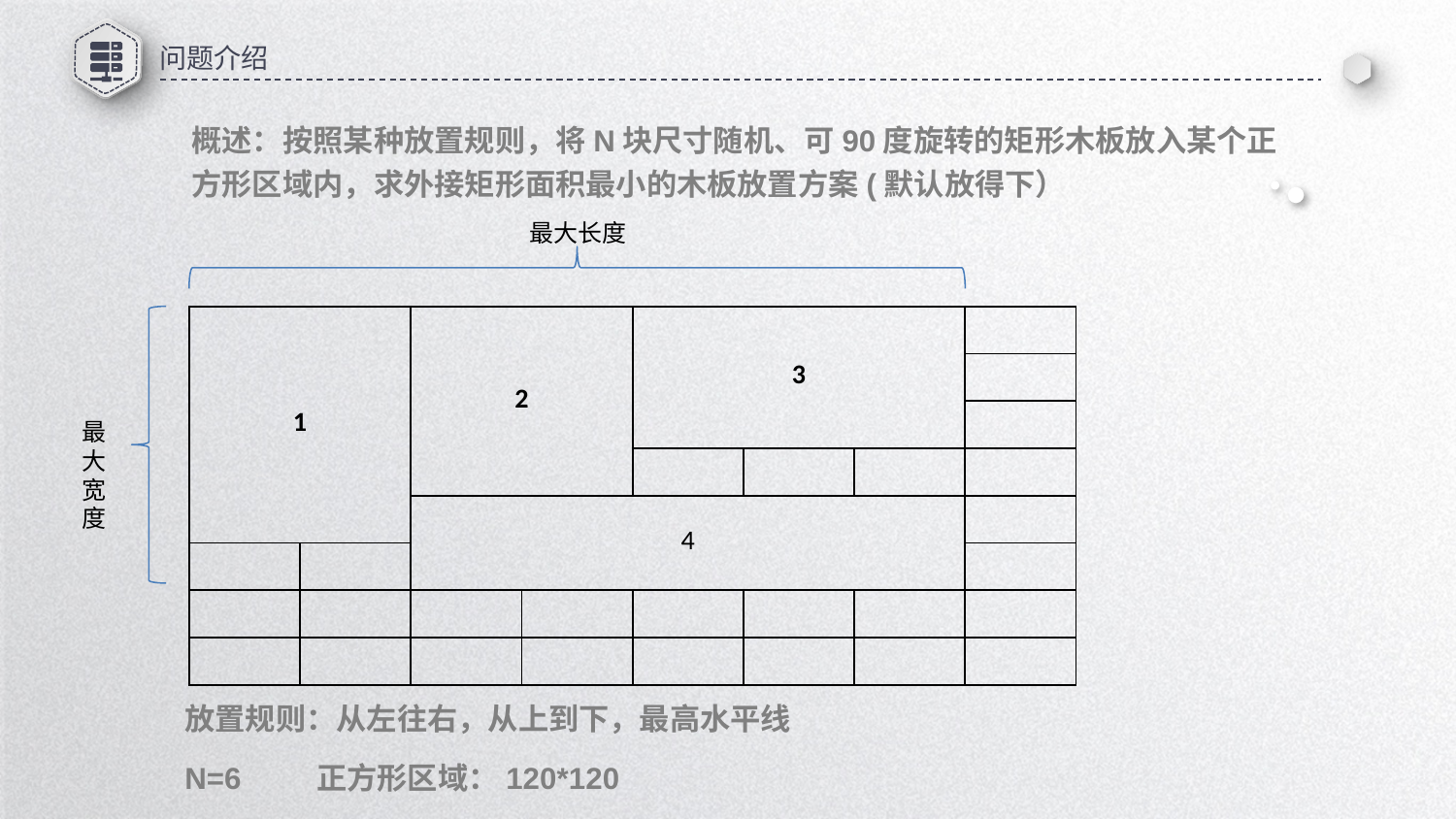

问题介绍

概述：按照某种放置规则，将N块尺寸随机、可90度旋转的矩形木板放入某个正方形区域内，求外接矩形面积最小的木板放置方案(默认放得下）

最大长度

| 1 |  | 2 |  | 3 |  |  |  |
| --- | --- | --- | --- | --- | --- | --- | --- |
|  |  |  |  |  |  |  |  |
|  |  |  |  |  |  |  |  |
|  |  |  |  |  |  |  |  |
|  |  | 4 |  |  |  |  |  |
|  |  |  |  |  |  |  |  |
|  |  |  |  |  |  |  |  |
|  |  |  |  |  |  |  |  |
最大宽度
放置规则：从左往右，从上到下，最高水平线
N=6        正方形区域：120*120